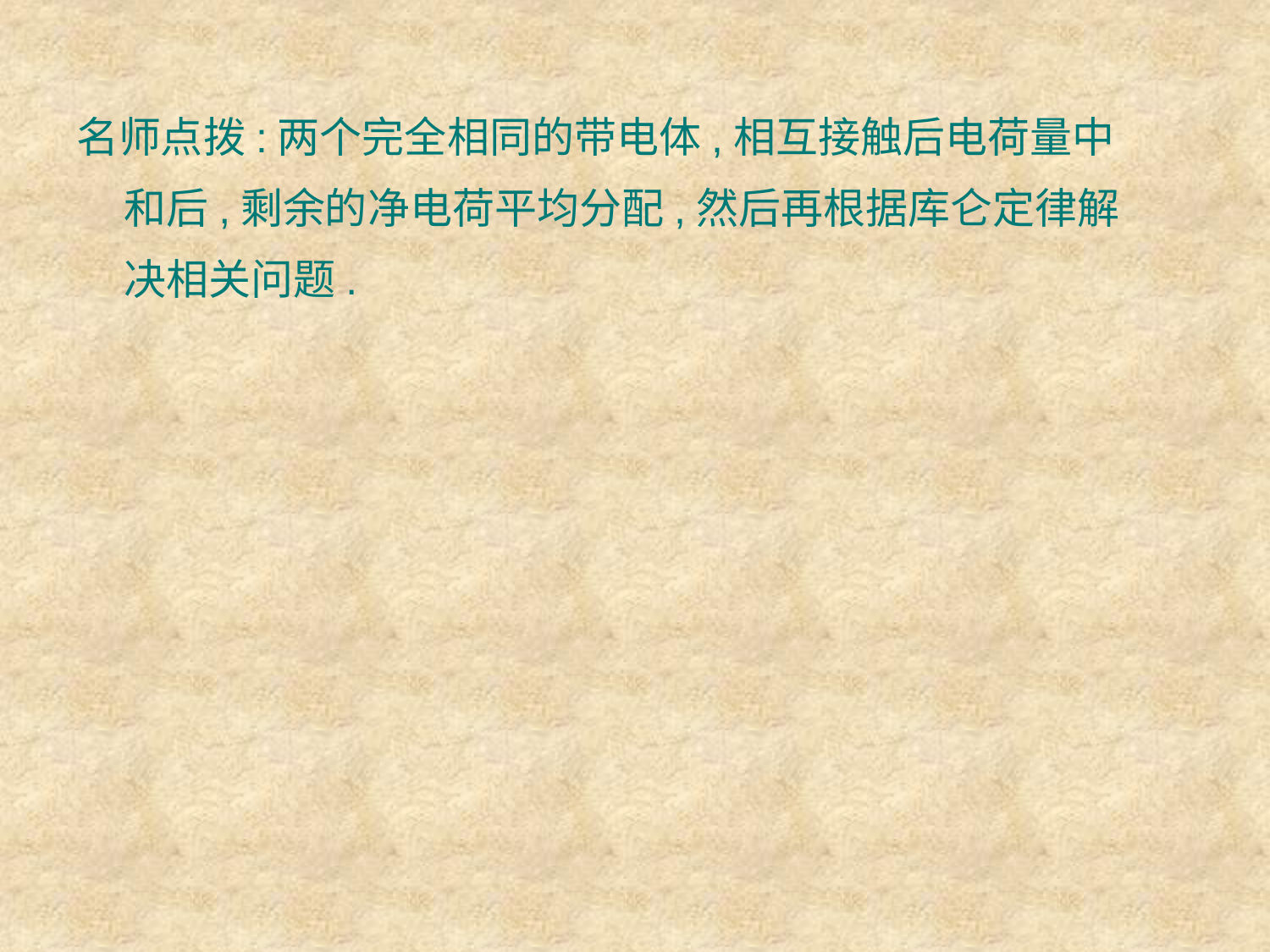

名师点拨:两个完全相同的带电体,相互接触后电荷量中和后,剩余的净电荷平均分配,然后再根据库仑定律解决相关问题.